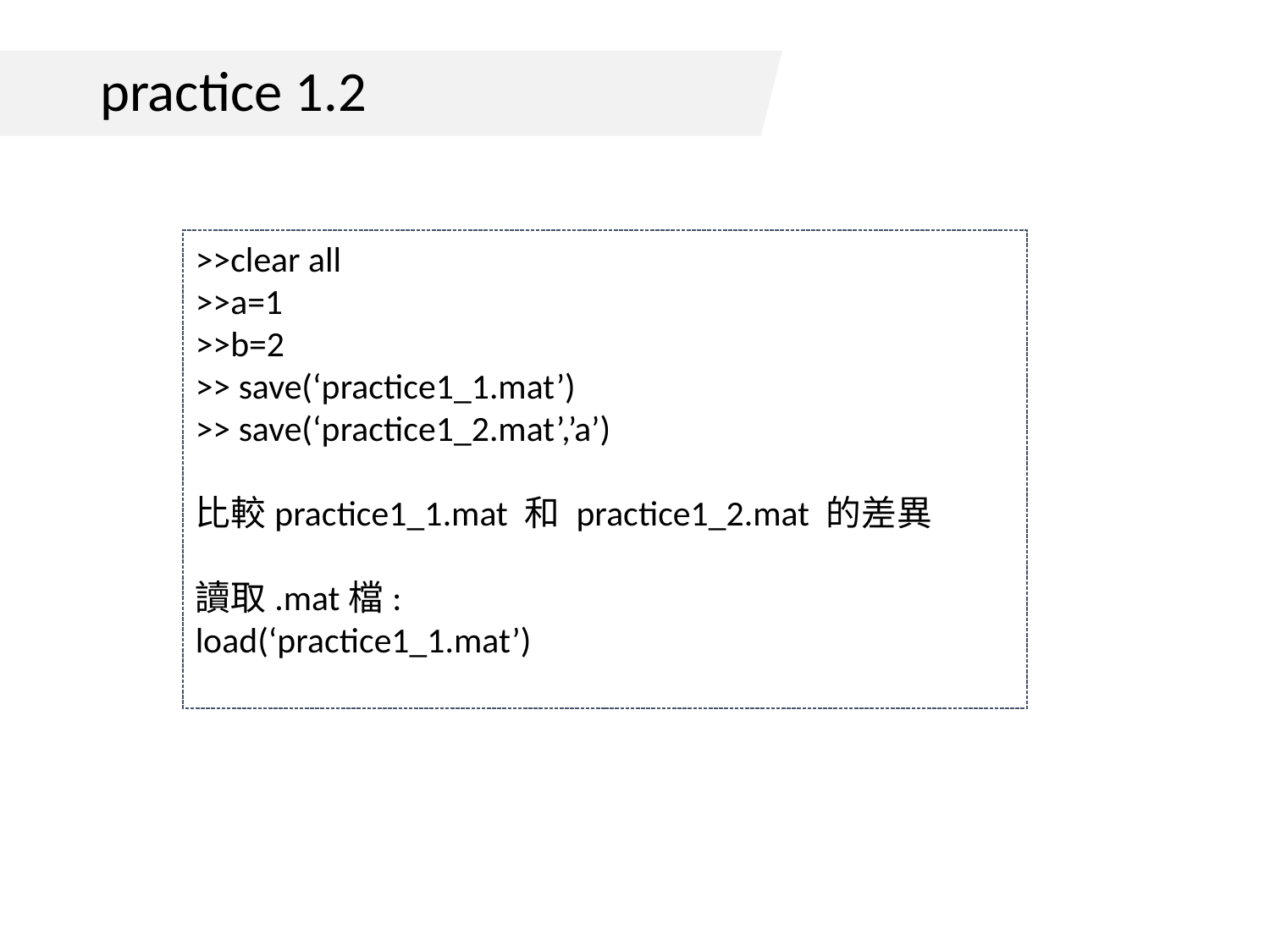

# practice 1.2
>>clear all
>>a=1
>>b=2
>> save(‘practice1_1.mat’)
>> save(‘practice1_2.mat’,’a’)

比較practice1_1.mat 和 practice1_2.mat 的差異

讀取.mat檔:
load(‘practice1_1.mat’)